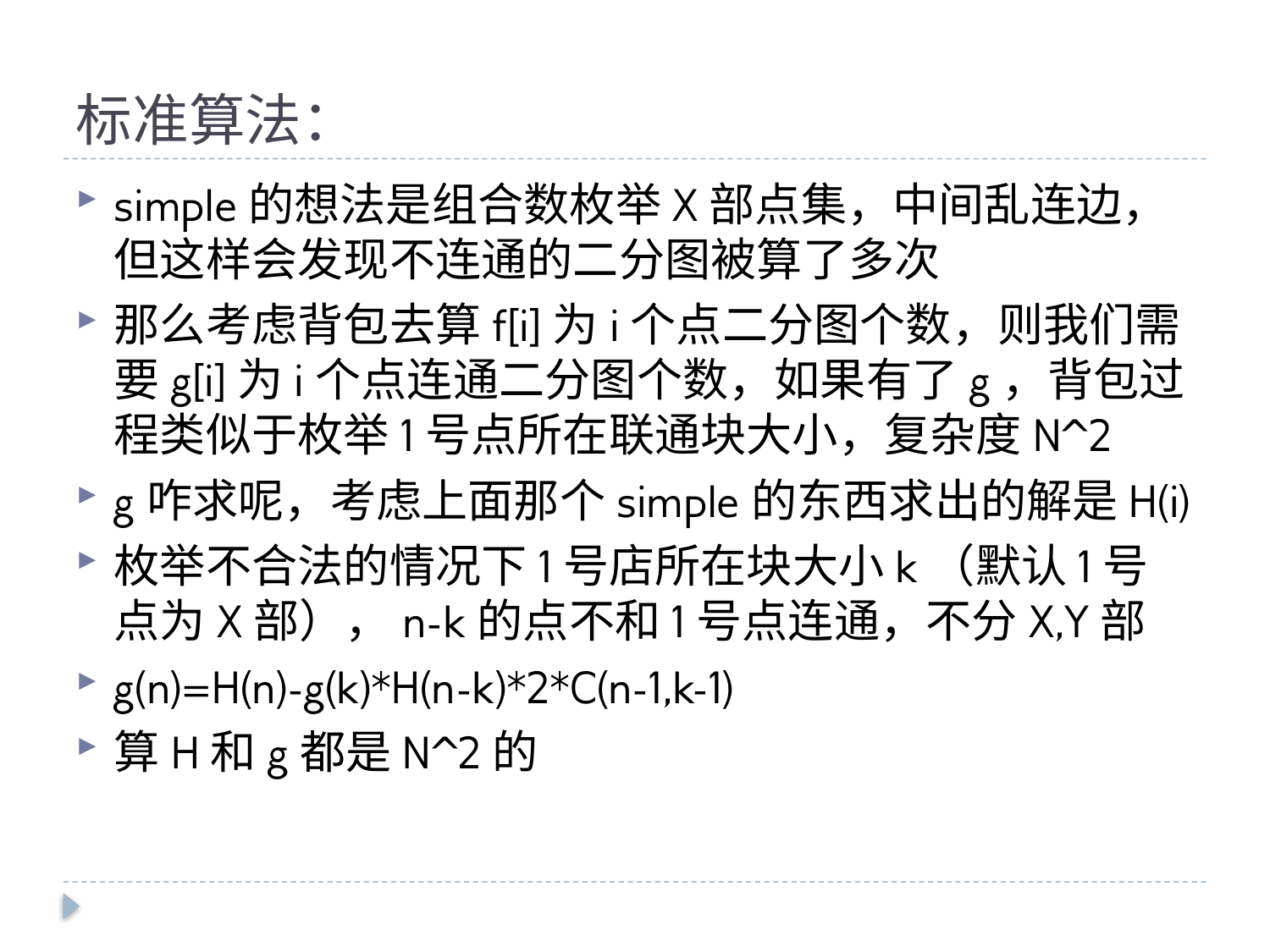

# 标准算法：
simple的想法是组合数枚举X部点集，中间乱连边，但这样会发现不连通的二分图被算了多次
那么考虑背包去算f[i]为i个点二分图个数，则我们需要g[i]为i个点连通二分图个数，如果有了g，背包过程类似于枚举1号点所在联通块大小，复杂度N^2
g咋求呢，考虑上面那个simple的东西求出的解是H(i)
枚举不合法的情况下1号店所在块大小k（默认1号点为X部），n-k的点不和1号点连通，不分X,Y部
g(n)=H(n)-g(k)*H(n-k)*2*C(n-1,k-1)
算H和g都是N^2的